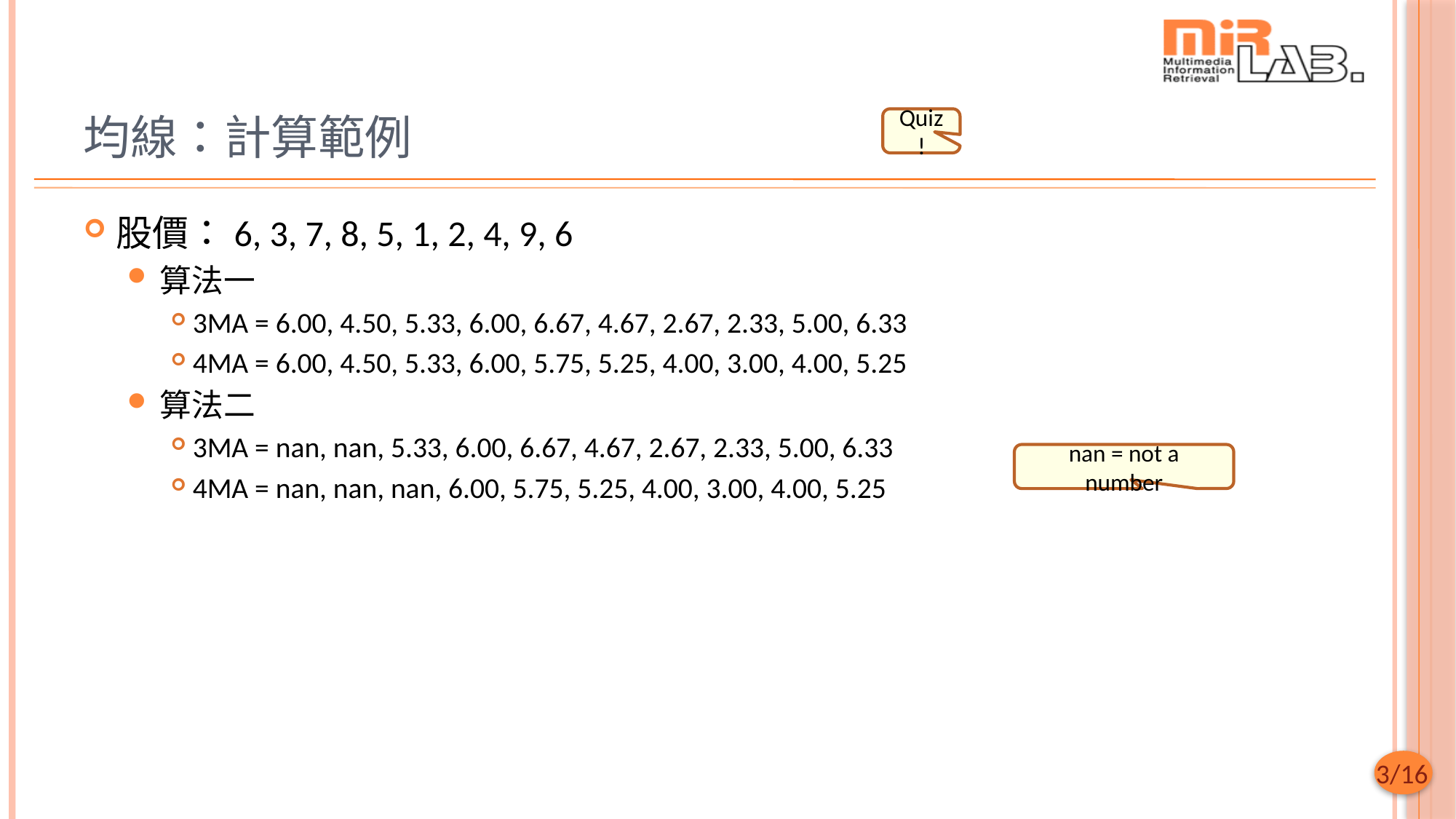

# 均線：計算範例
Quiz!
股價：6, 3, 7, 8, 5, 1, 2, 4, 9, 6
算法一
3MA = 6.00, 4.50, 5.33, 6.00, 6.67, 4.67, 2.67, 2.33, 5.00, 6.33
4MA = 6.00, 4.50, 5.33, 6.00, 5.75, 5.25, 4.00, 3.00, 4.00, 5.25
算法二
3MA = nan, nan, 5.33, 6.00, 6.67, 4.67, 2.67, 2.33, 5.00, 6.33
4MA = nan, nan, nan, 6.00, 5.75, 5.25, 4.00, 3.00, 4.00, 5.25
nan = not a number